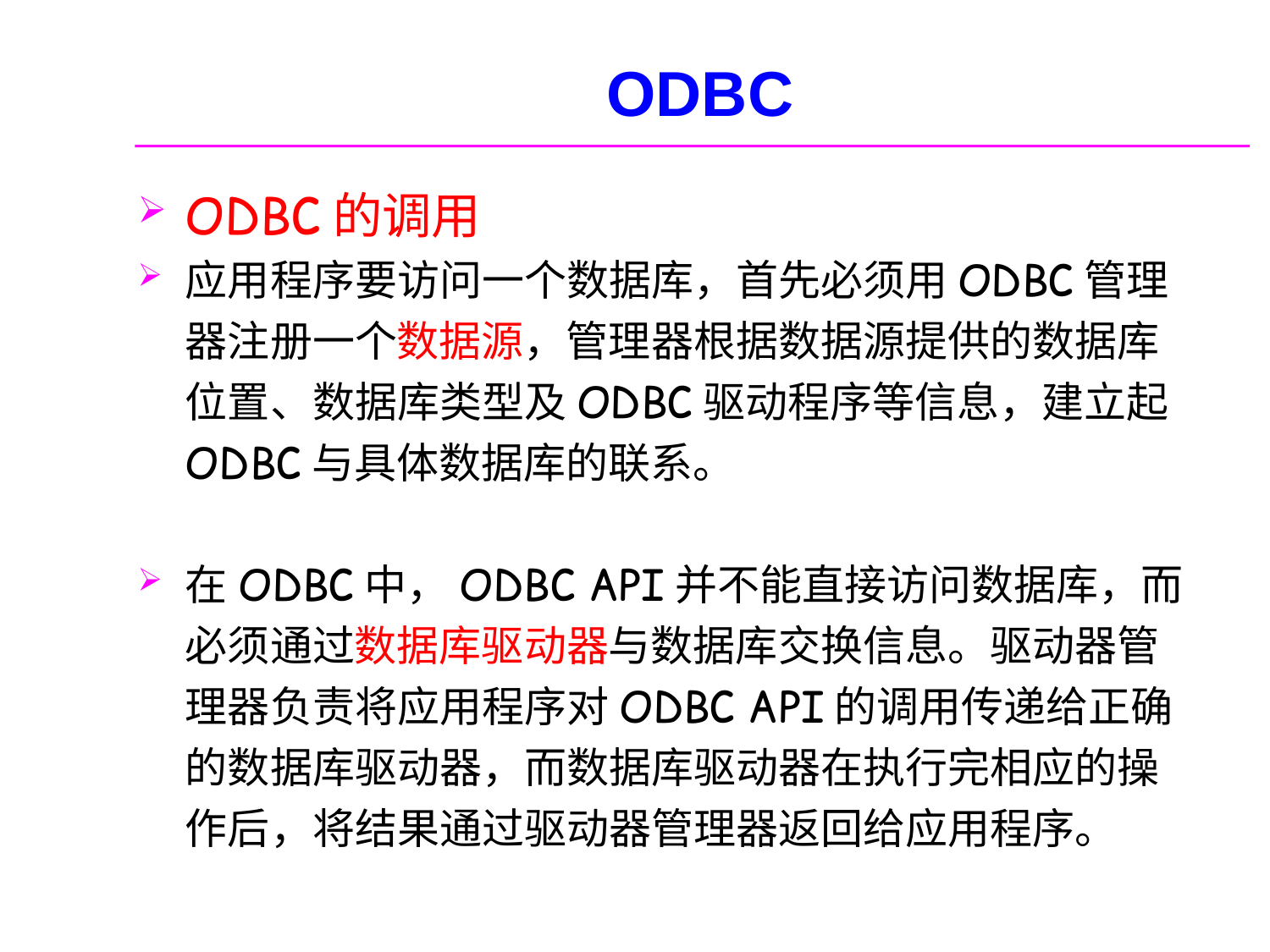

# ODBC
ODBC的调用
应用程序要访问一个数据库，首先必须用ODBC管理器注册一个数据源，管理器根据数据源提供的数据库位置、数据库类型及ODBC驱动程序等信息，建立起ODBC与具体数据库的联系。

在ODBC中，ODBC API并不能直接访问数据库，而必须通过数据库驱动器与数据库交换信息。驱动器管理器负责将应用程序对ODBC API的调用传递给正确的数据库驱动器，而数据库驱动器在执行完相应的操作后，将结果通过驱动器管理器返回给应用程序。
8